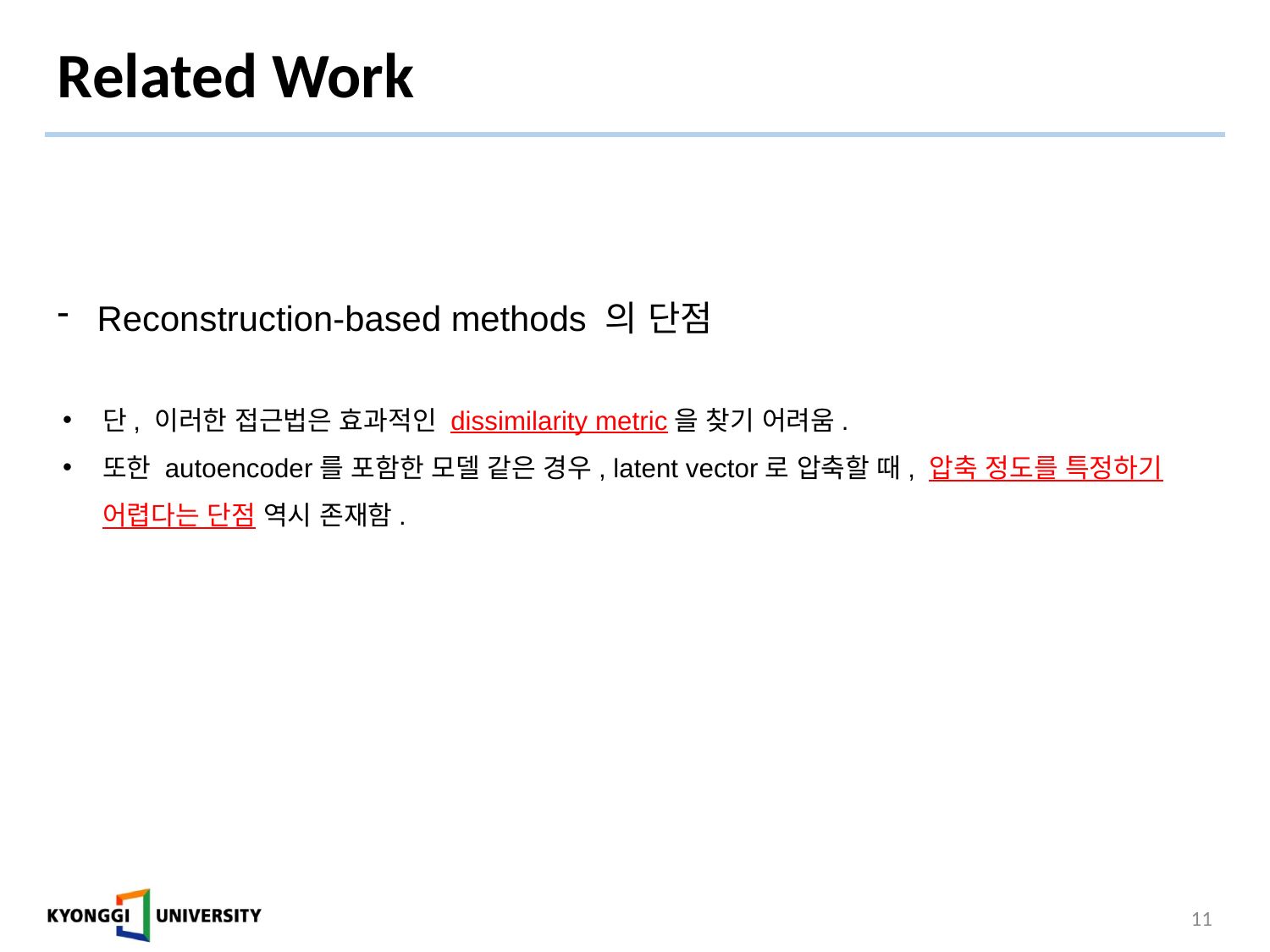

# Related Work
Reconstruction-based methods 의 단점

단, 이러한 접근법은 효과적인 dissimilarity metric을 찾기 어려움.
또한 autoencoder를 포함한 모델 같은 경우, latent vector로 압축할 때, 압축 정도를 특정하기 어렵다는 단점 역시 존재함.

11